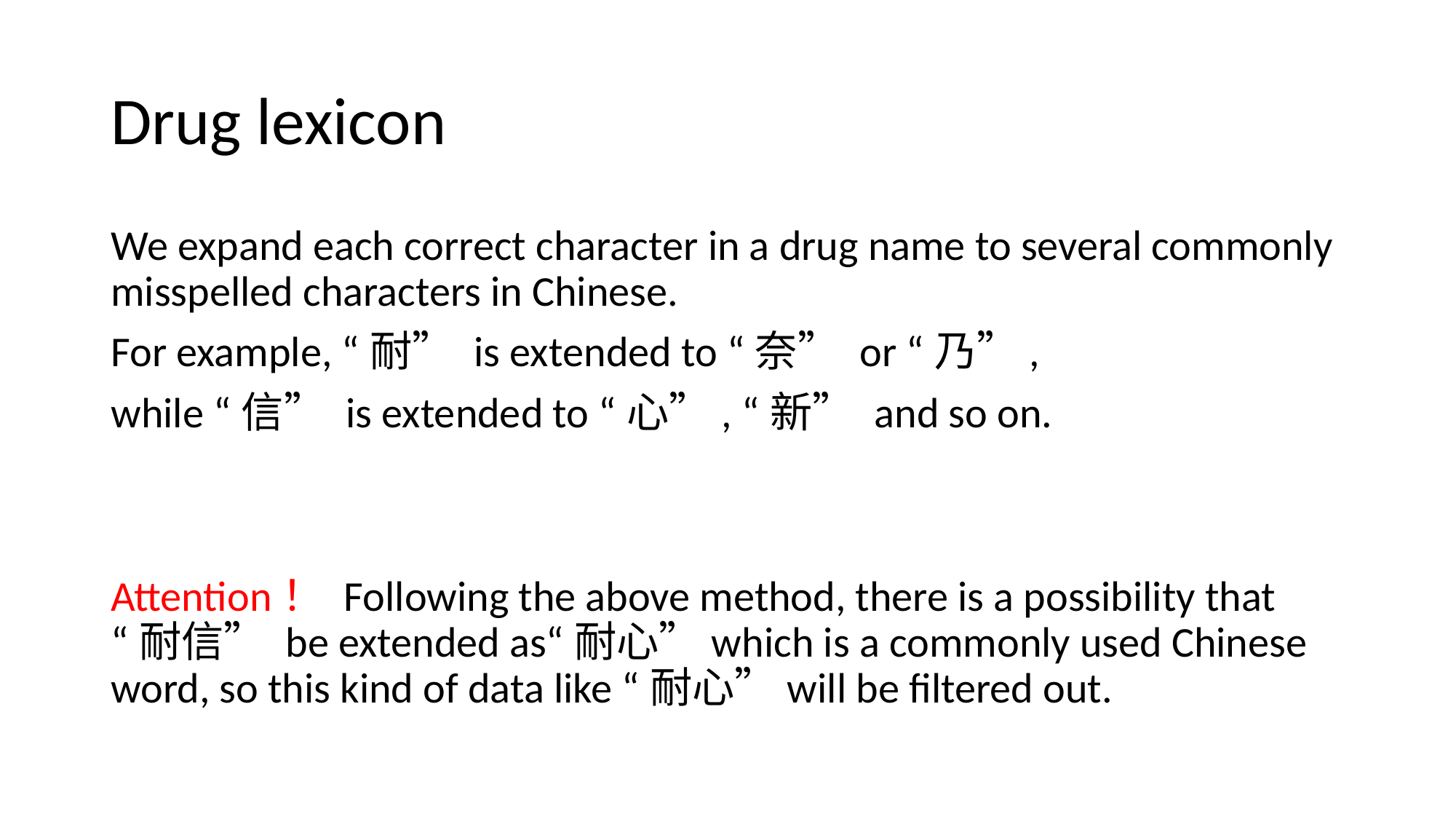

# Drug lexicon
We expand each correct character in a drug name to several commonly misspelled characters in Chinese.
For example, “耐” is extended to “奈” or “乃”,
while “信” is extended to “心”, “新” and so on.

Attention！ Following the above method, there is a possibility that “耐信” be extended as“耐心”which is a commonly used Chinese word, so this kind of data like “耐心”will be filtered out.